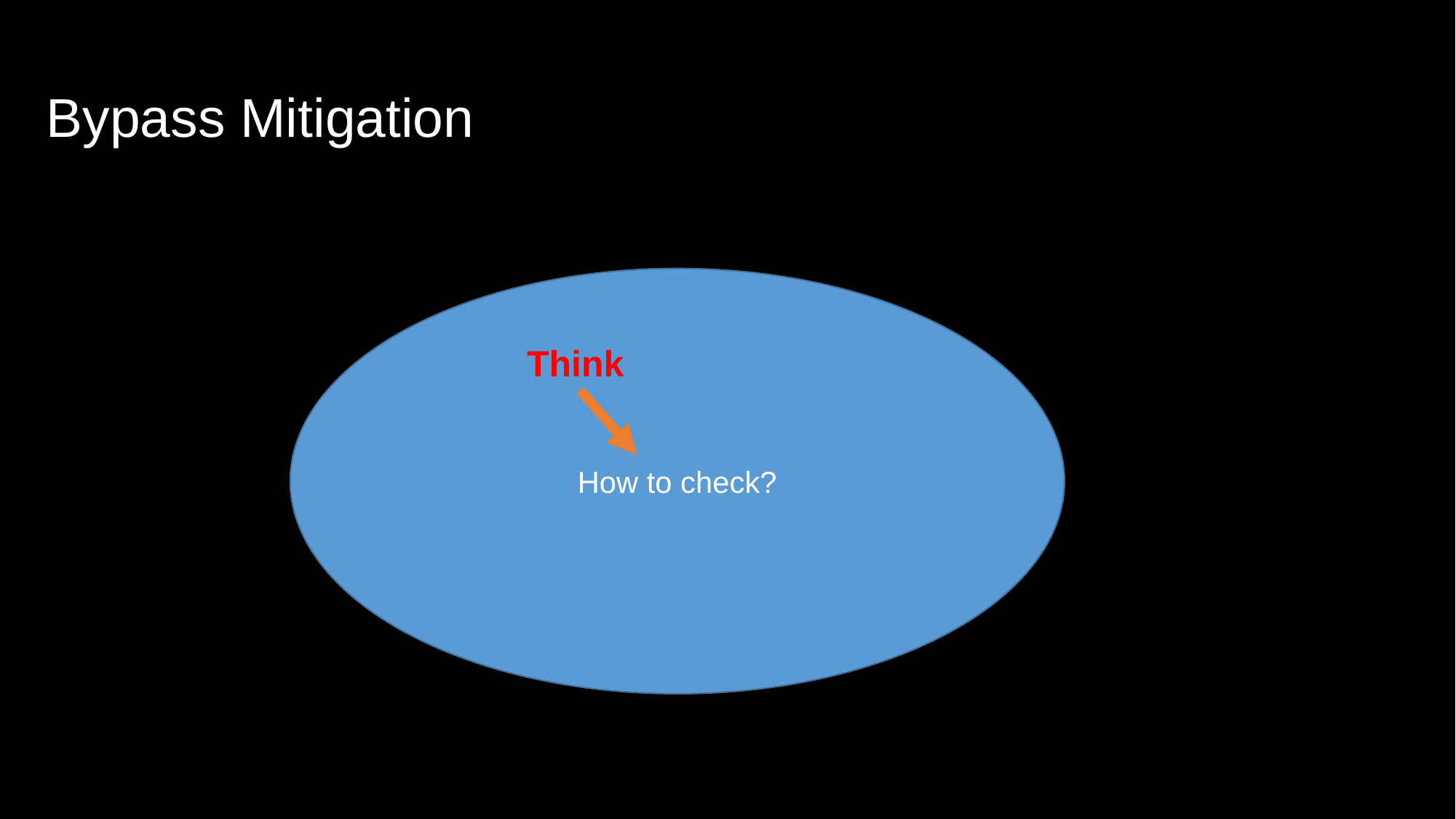

Bypass Mitigation
How to check?
Think
PAN->ttrb0,cpsr寄存器
KASLR->信息泄露，slide
Ret2dir
Vdso
Selinux
Setenforce
Patch kernel space
Call reset_secure_ops
sepolicy

Rop
Mod cp15
Set_fs
Ret2dir
vdso
pxn
Root Defense
Execve-fork
XPFO
Trustboot,TIMA
FBLOCKS
………